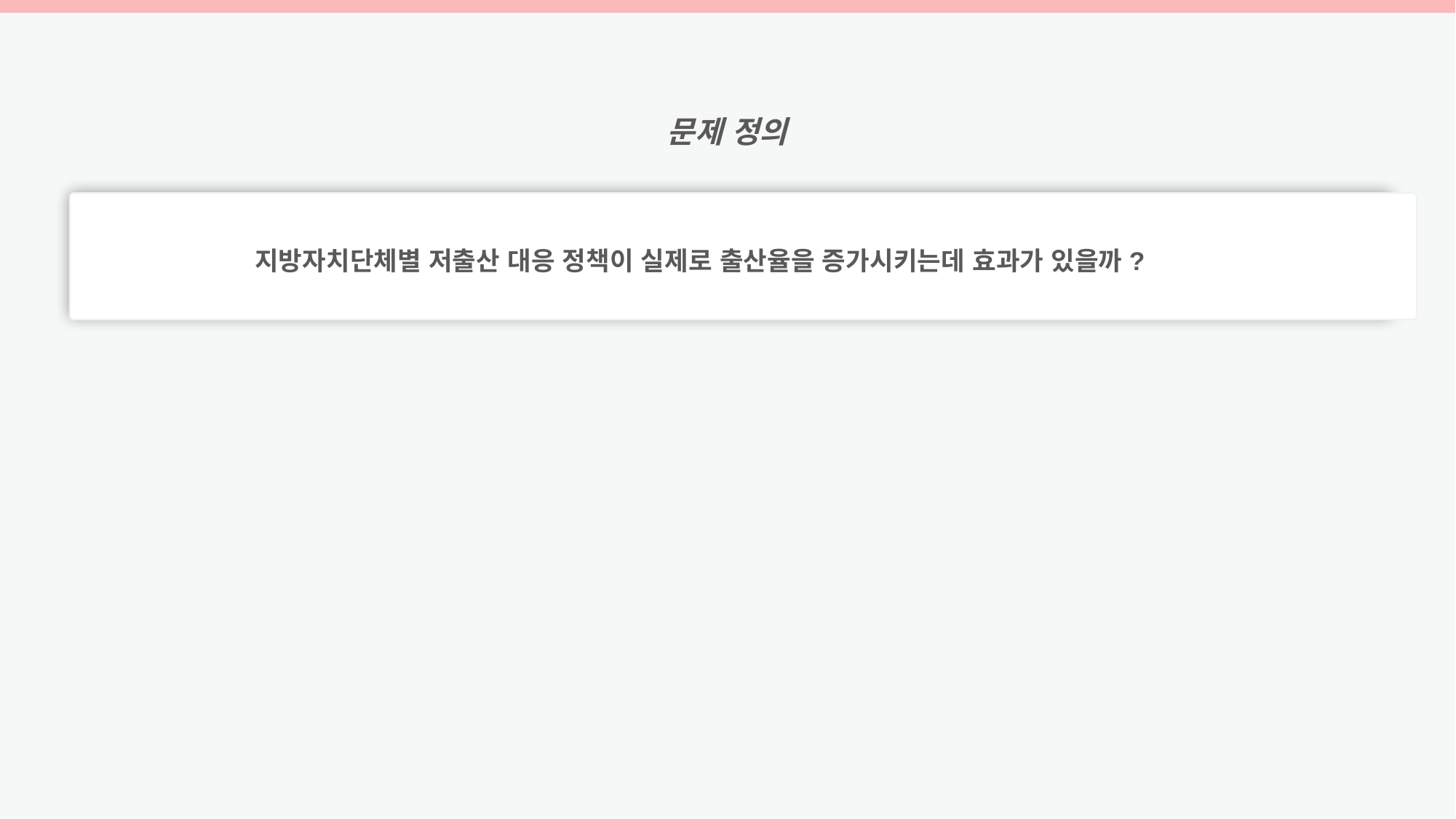

문제 정의

                      지방자치단체별 저출산 대응 정책이 실제로 출산율을 증가시키는데 효과가 있을까?